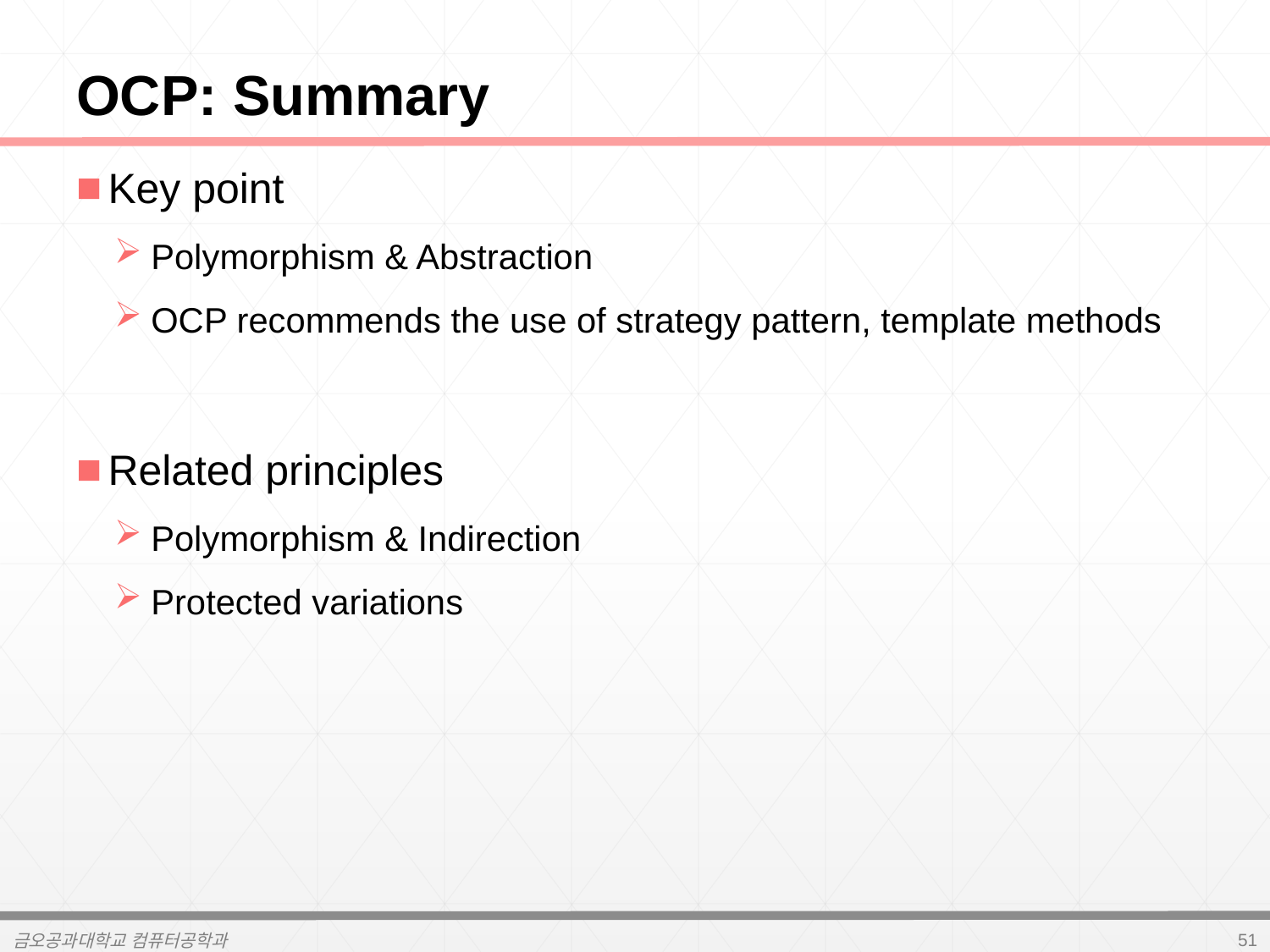

# OCP: Summary
Key point
Polymorphism & Abstraction
OCP recommends the use of strategy pattern, template methods

Related principles
Polymorphism & Indirection
Protected variations
51
금오공과대학교 컴퓨터공학과